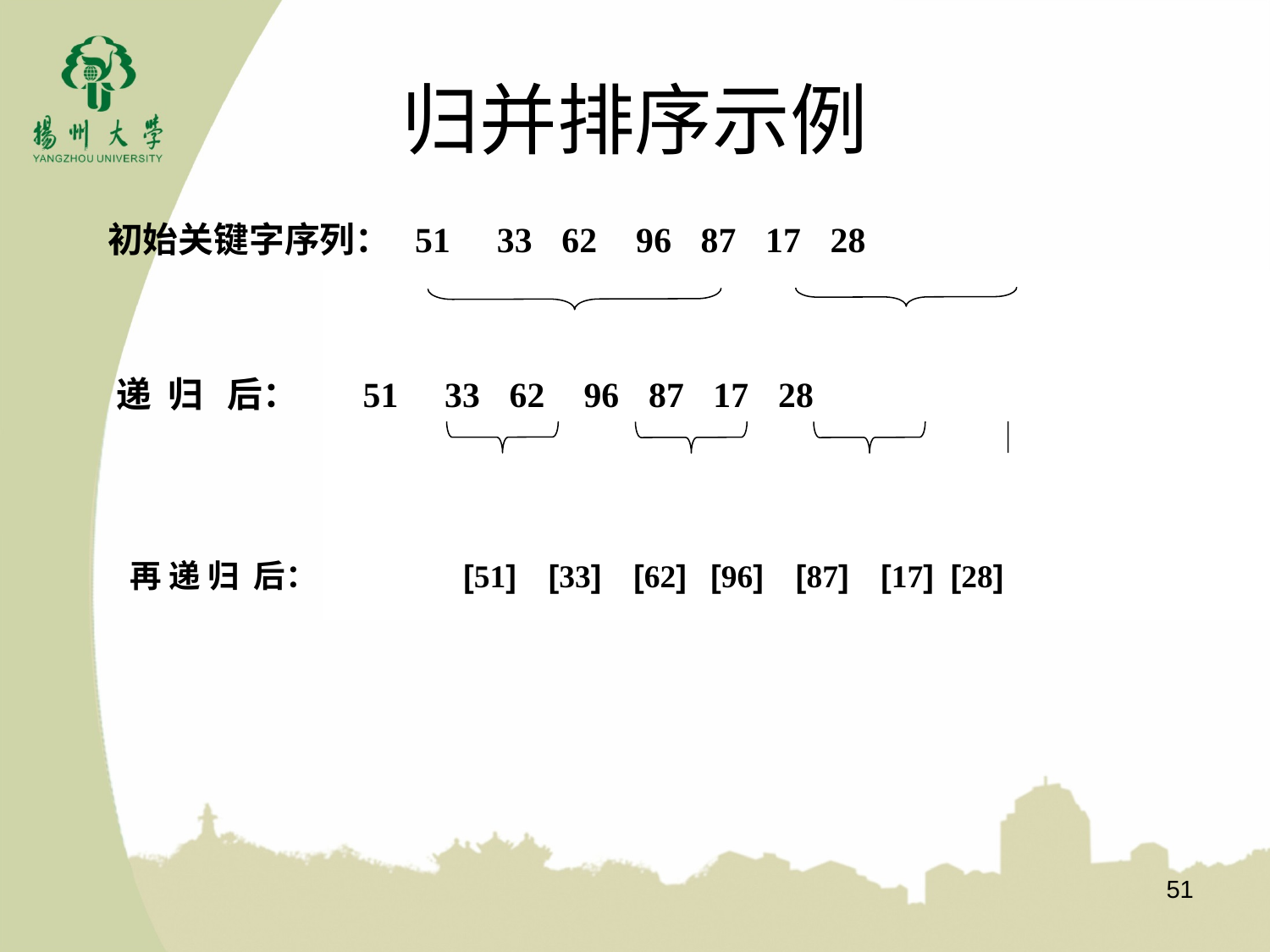

# 归并排序示例

初始关键字序列：  51     33   62    96   87   17   28

递  归   后：       51     33   62    96   87   17   28

再 递 归  后：
 [51]    [33]    [62]   [96]    [87]    [17]  [28]
51